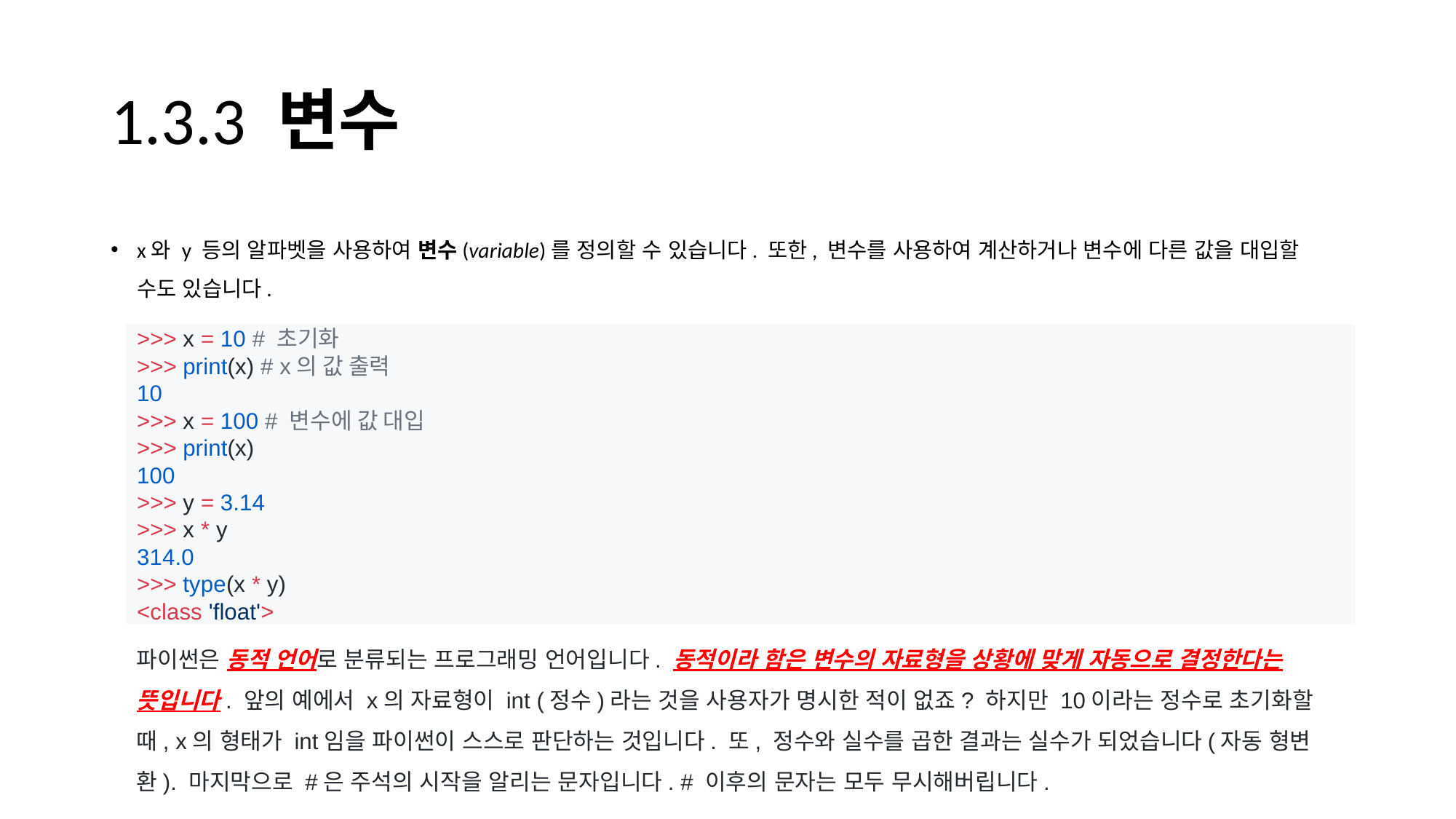

# 1.3.3 변수
x와 y 등의 알파벳을 사용하여 변수(variable)를 정의할 수 있습니다. 또한, 변수를 사용하여 계산하거나 변수에 다른 값을 대입할 수도 있습니다.
>>> x = 10 # 초기화
>>> print(x) # x의 값 출력
10
>>> x = 100 # 변수에 값 대입
>>> print(x)
100
>>> y = 3.14
>>> x * y
314.0
>>> type(x * y)
<class 'float'>
파이썬은 동적 언어로 분류되는 프로그래밍 언어입니다. 동적이라 함은 변수의 자료형을 상황에 맞게 자동으로 결정한다는 뜻입니다. 앞의 예에서 x의 자료형이 int (정수)라는 것을 사용자가 명시한 적이 없죠? 하지만 10이라는 정수로 초기화할 때, x의 형태가 int임을 파이썬이 스스로 판단하는 것입니다. 또, 정수와 실수를 곱한 결과는 실수가 되었습니다(자동 형변환). 마지막으로 #은 주석의 시작을 알리는 문자입니다. # 이후의 문자는 모두 무시해버립니다.